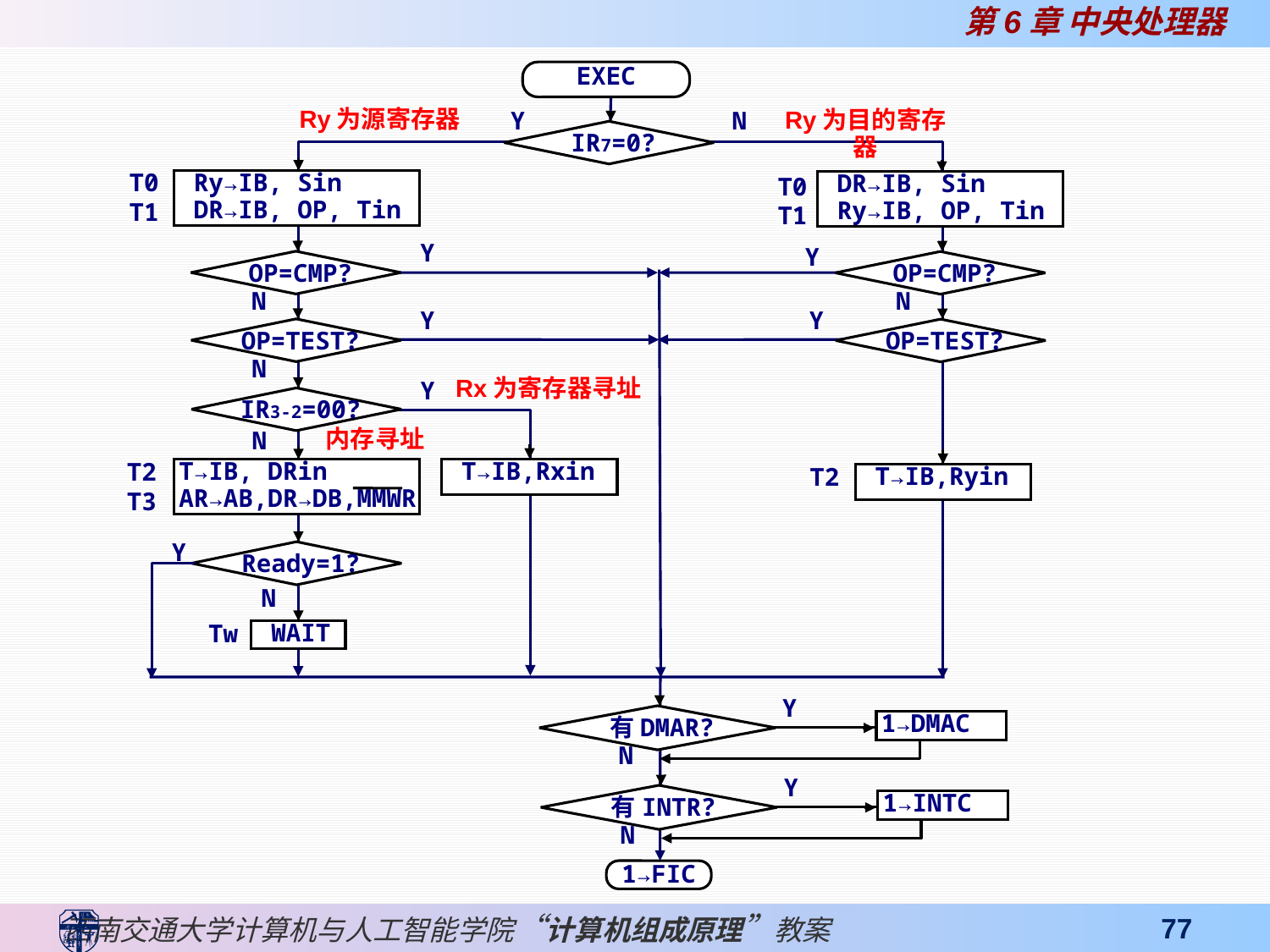

EXEC

Ry为源寄存器
Ry为目的寄存器
Y
N

IR7=0?

 Ry→IB, Sin
 DR→IB, OP, Tin

 DR→IB, Sin
 Ry→IB, OP, Tin
  T0
  T1
  T0
  T1
Y

OP=CMP?

OP=CMP?
Y

N
N
Y
Y

OP=TEST?

OP=TEST?

N
Rx为寄存器寻址

IR3-2=00?
Y

内存寻址
N

 T→IB,Rxin

T→IB, DRin
AR→AB,DR→DB,MMWR

 T→IB,Ryin

  T2
  T3
T2

Ready=1?
Y

N

WAIT
Tw

有DMAR?
Y
1→DMAC

N
Y

有INTR?
Y
1→INTC

N
Y
1→FIC